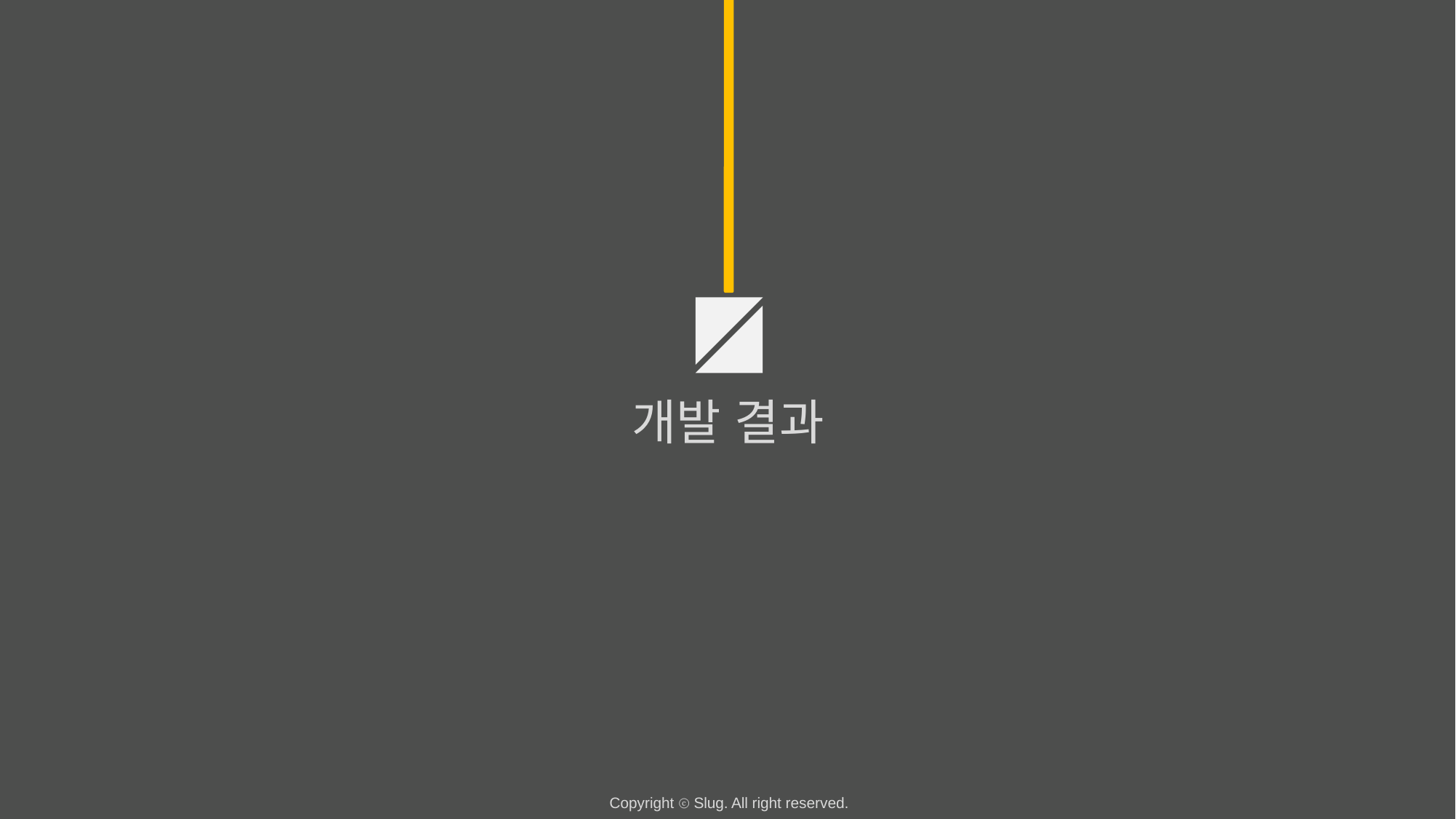

개발 결과
Copyright ⓒ Slug. All right reserved.